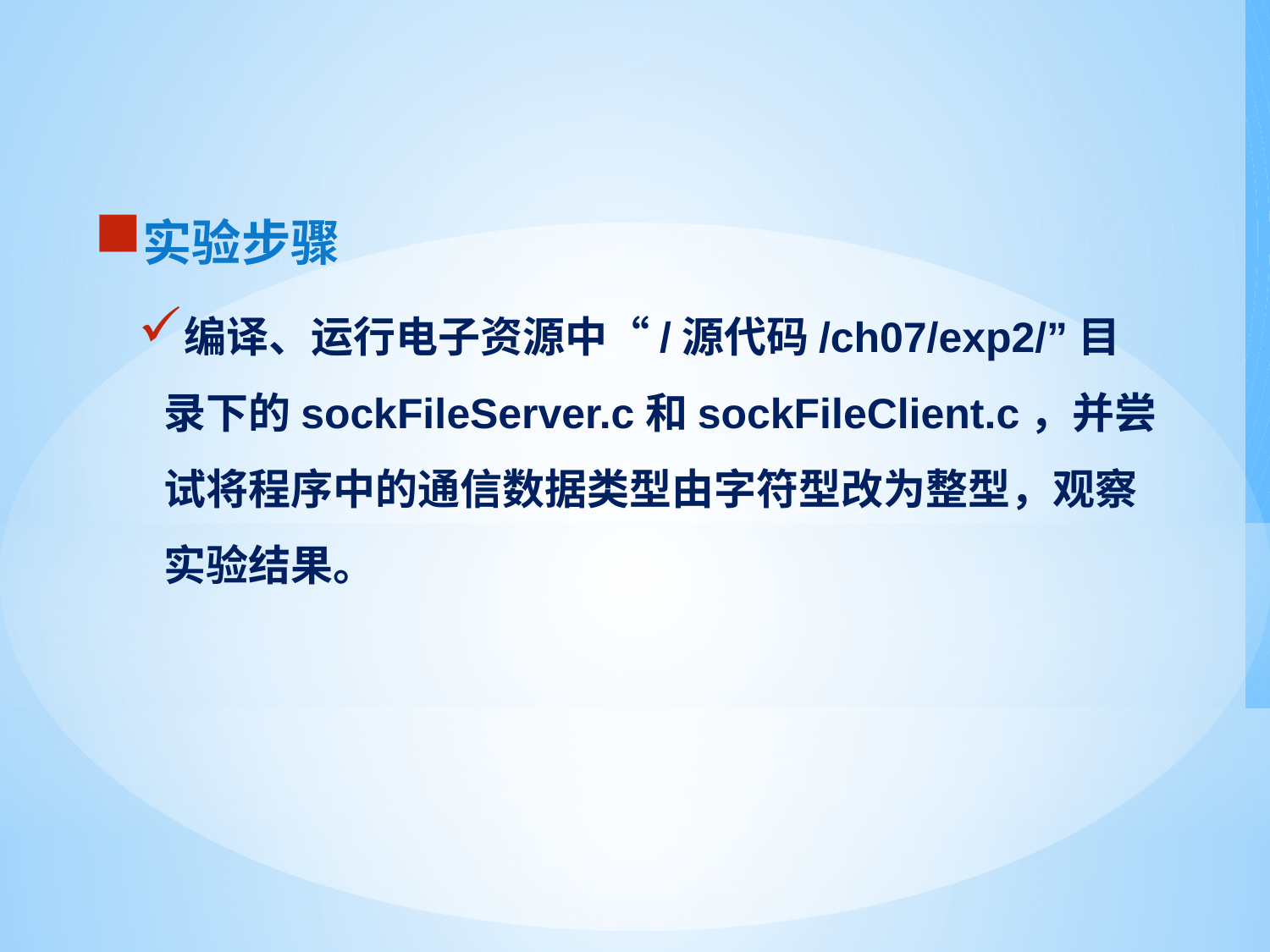

#
实验步骤
编译、运行电子资源中“/源代码/ch07/exp2/”目录下的sockFileServer.c和sockFileClient.c，并尝试将程序中的通信数据类型由字符型改为整型，观察实验结果。